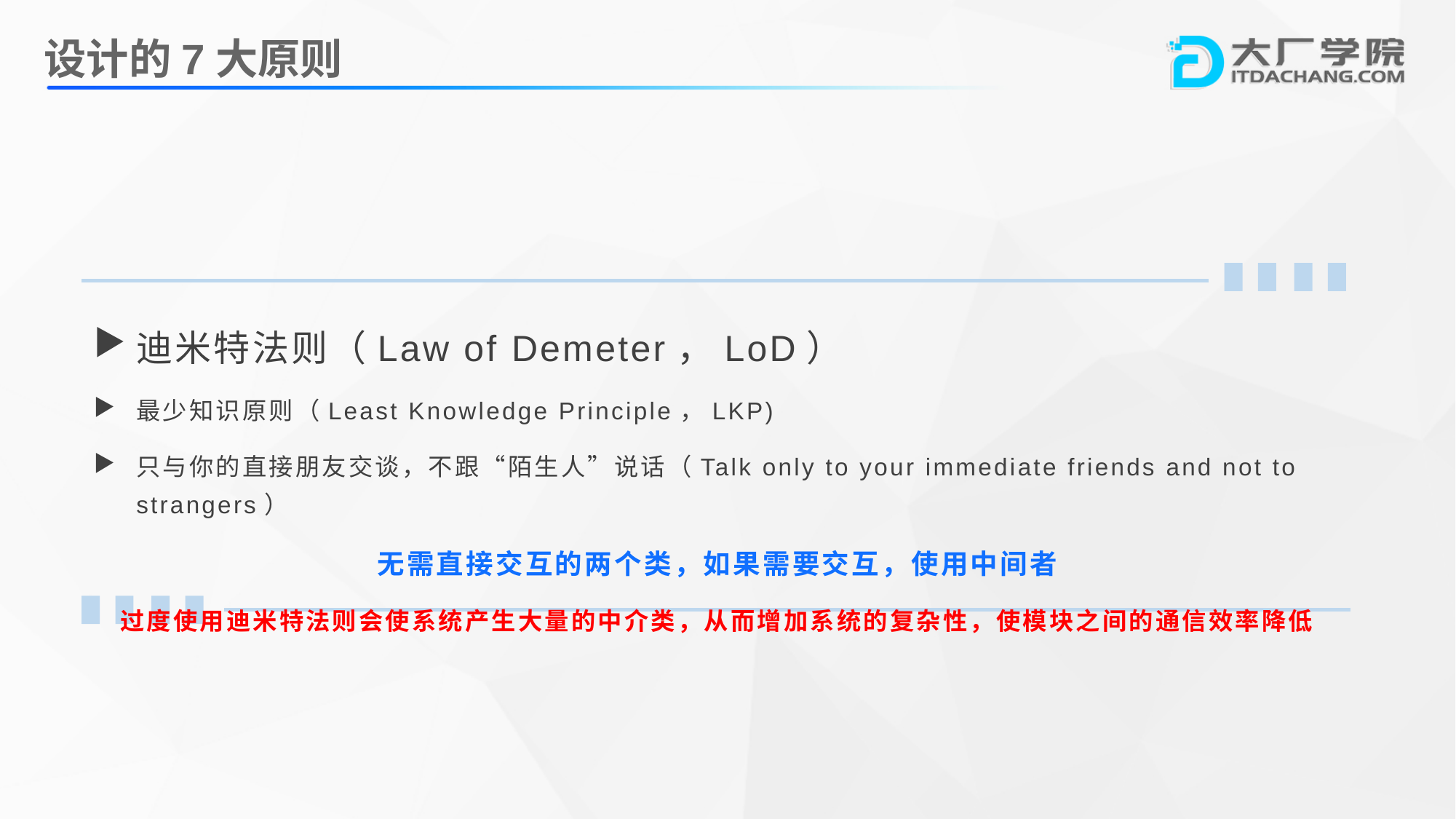

# 设计的7大原则

迪米特法则（Law of Demeter，LoD）
最少知识原则（Least Knowledge Principle，LKP)
只与你的直接朋友交谈，不跟“陌生人”说话（Talk only to your immediate friends and not to strangers）
无需直接交互的两个类，如果需要交互，使用中间者
过度使用迪米特法则会使系统产生大量的中介类，从而增加系统的复杂性，使模块之间的通信效率降低